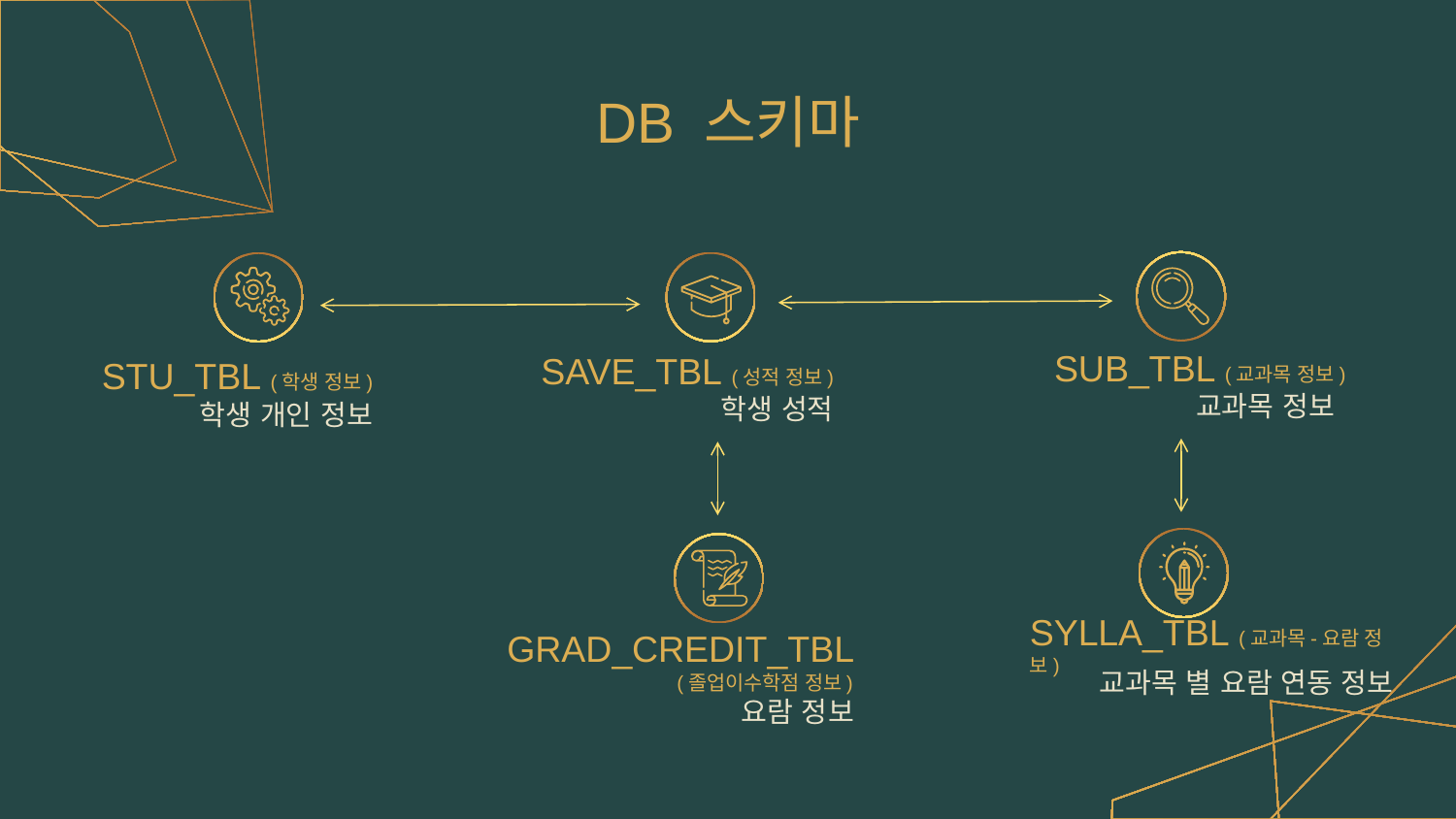

# DB 스키마

SUB_TBL (교과목 정보)
SAVE_TBL (성적 정보)
STU_TBL (학생 정보)
교과목 정보
학생 성적
학생 개인 정보

SYLLA_TBL (교과목-요람 정보)
GRAD_CREDIT_TBL (졸업이수학점 정보)
교과목 별 요람 연동 정보
요람 정보